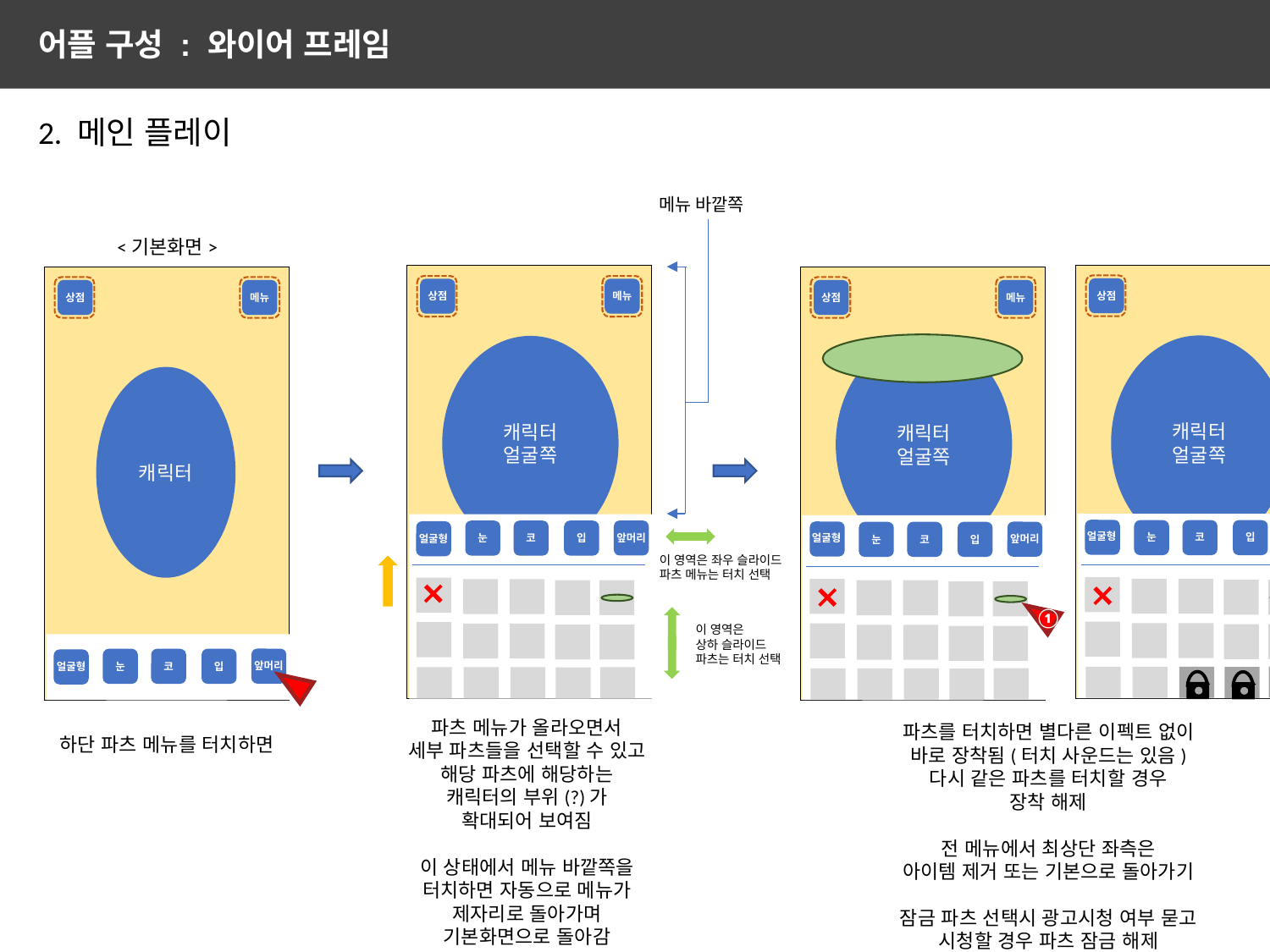

어플 구성 : 와이어 프레임
2. 메인 플레이
메뉴 바깥쪽
<기본화면>

메뉴

상점

메뉴

상점

메뉴

메뉴

상점

상점

캐릭터
얼굴쪽
캐릭터
얼굴쪽
캐릭터
얼굴쪽
캐릭터

0
0
0

얼굴형

앞머리

눈

코

입

앞머리

눈

코

입

얼굴형

얼굴형

앞머리

눈

코

입
이 영역은 좌우 슬라이드
파츠 메뉴는 터치 선택

②

①

이 영역은
상하 슬라이드
파츠는 터치 선택

0

앞머리

눈

코

입

얼굴형

파츠 메뉴가 올라오면서
세부 파츠들을 선택할 수 있고
해당 파츠에 해당하는
캐릭터의 부위(?)가
확대되어 보여짐

이 상태에서 메뉴 바깥쪽을
터치하면 자동으로 메뉴가
제자리로 돌아가며 기본화면으로 돌아감

파츠를 터치하면 별다른 이펙트 없이 바로 장착됨(터치 사운드는 있음)
다시 같은 파츠를 터치할 경우
장착 해제

전 메뉴에서 최상단 좌측은
아이템 제거 또는 기본으로 돌아가기

잠금 파츠 선택시 광고시청 여부 묻고
시청할 경우 파츠 잠금 해제
하단 파츠 메뉴를 터치하면